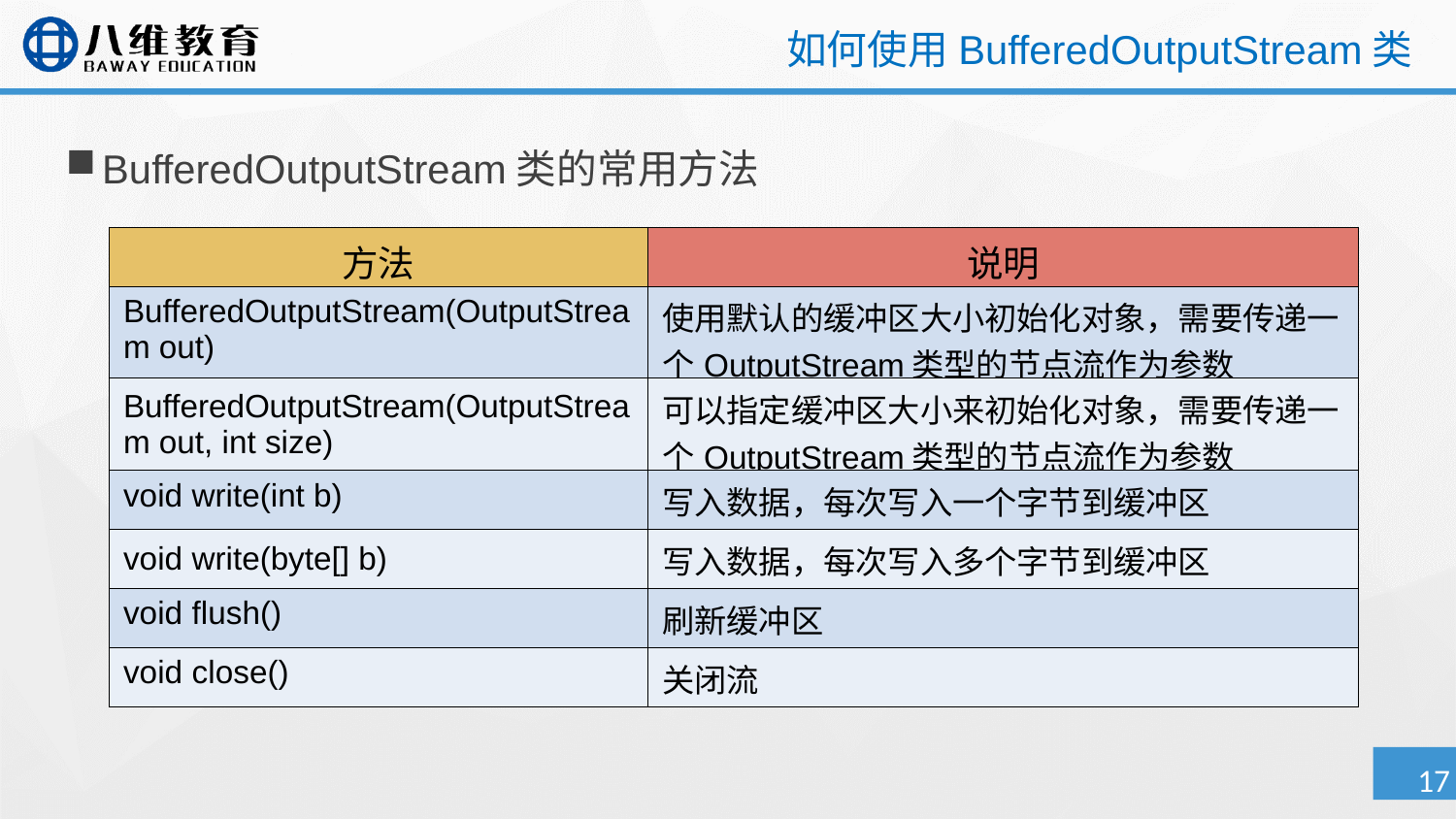

# 如何使用BufferedOutputStream类
BufferedOutputStream类的常用方法
| 方法 | 说明 |
| --- | --- |
| BufferedOutputStream(OutputStream out) | 使用默认的缓冲区大小初始化对象，需要传递一个OutputStream类型的节点流作为参数 |
| BufferedOutputStream(OutputStream out, int size) | 可以指定缓冲区大小来初始化对象，需要传递一个OutputStream类型的节点流作为参数 |
| void write(int b) | 写入数据，每次写入一个字节到缓冲区 |
| void write(byte[] b) | 写入数据，每次写入多个字节到缓冲区 |
| void flush() | 刷新缓冲区 |
| void close() | 关闭流 |